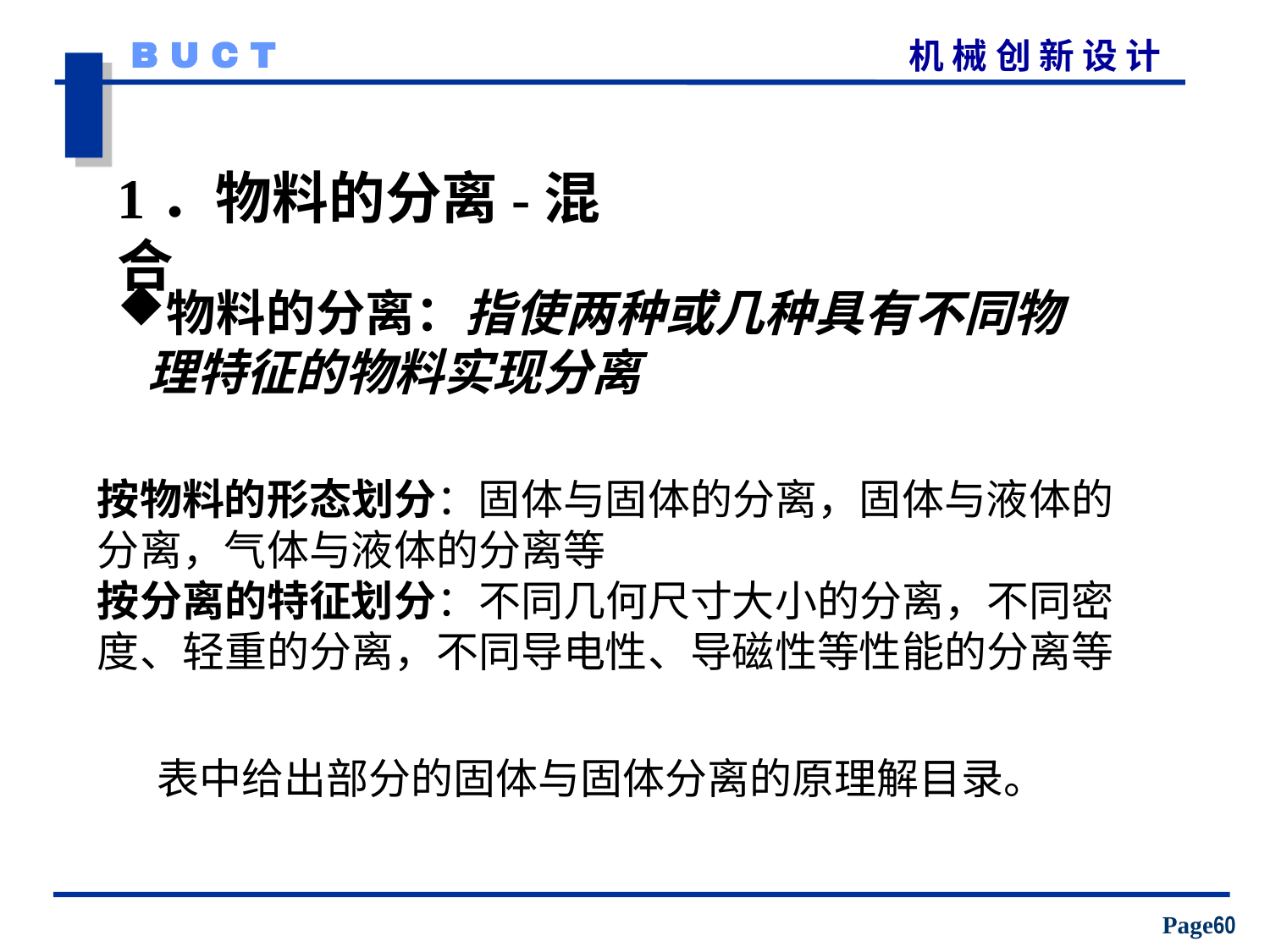

1．物料的分离-混合

物料的分离：指使两种或几种具有不同物理特征的物料实现分离
按物料的形态划分：固体与固体的分离，固体与液体的分离，气体与液体的分离等
按分离的特征划分：不同几何尺寸大小的分离，不同密度、轻重的分离，不同导电性、导磁性等性能的分离等
表中给出部分的固体与固体分离的原理解目录。
Page60